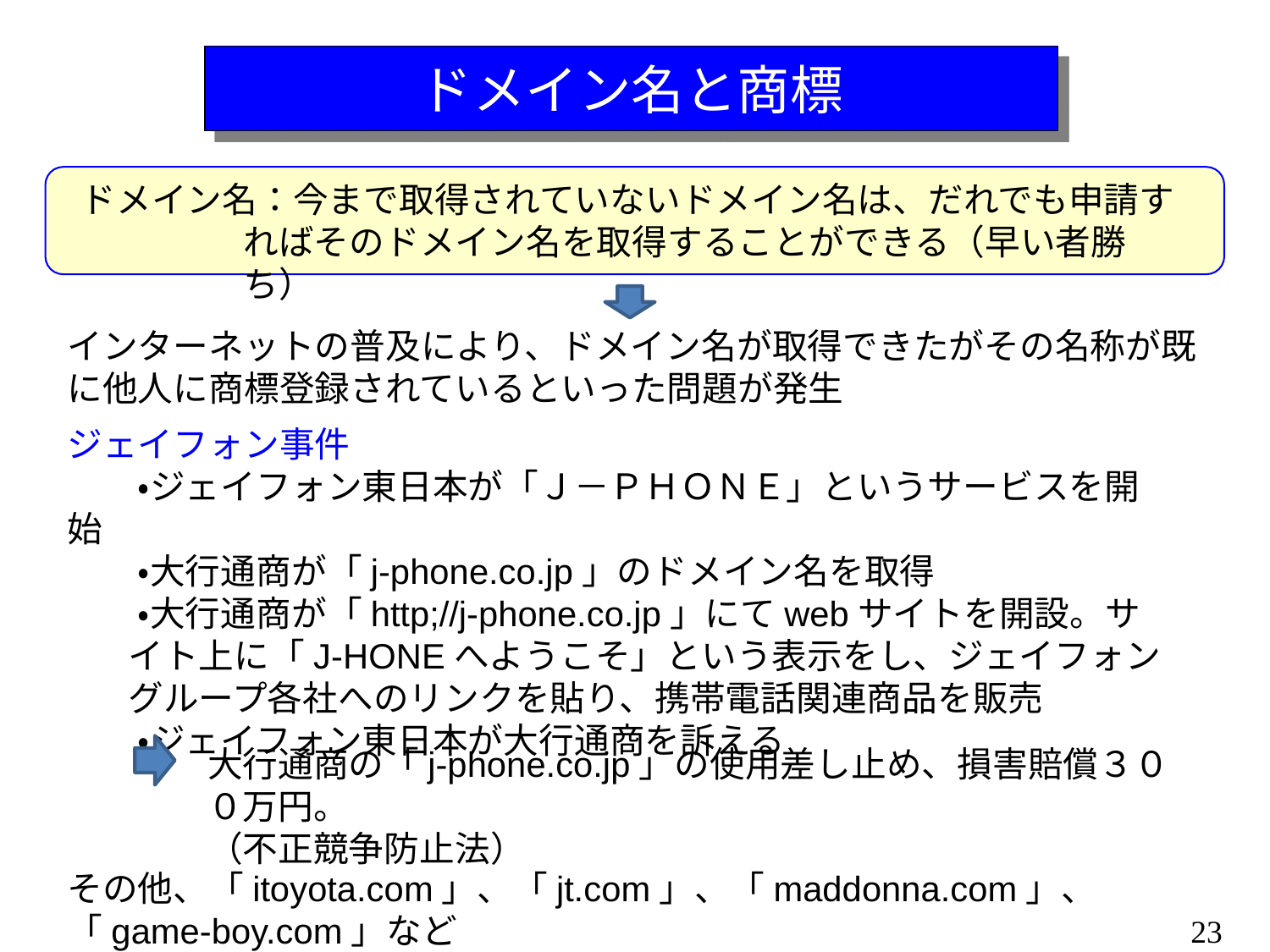

ドメイン名と商標

ドメイン名：今まで取得されていないドメイン名は、だれでも申請すればそのドメイン名を取得することができる（早い者勝ち）

インターネットの普及により、ドメイン名が取得できたがその名称が既に他人に商標登録されているといった問題が発生
ジェイフォン事件
　　・ジェイフォン東日本が「Ｊ－ＰＨＯＮＥ」というサービスを開始
　　・大行通商が「j-phone.co.jp」のドメイン名を取得
　　・大行通商が「http;//j-phone.co.jp」にてwebサイトを開設。サイト上に「J-HONEへようこそ」という表示をし、ジェイフォングループ各社へのリンクを貼り、携帯電話関連商品を販売
　　・ジェイフォン東日本が大行通商を訴える

大行通商の「j-phone.co.jp」の使用差し止め、損害賠償３００万円。
（不正競争防止法）
その他、「itoyota.com」、「jt.com」、「maddonna.com」、「game-boy.com」など
23